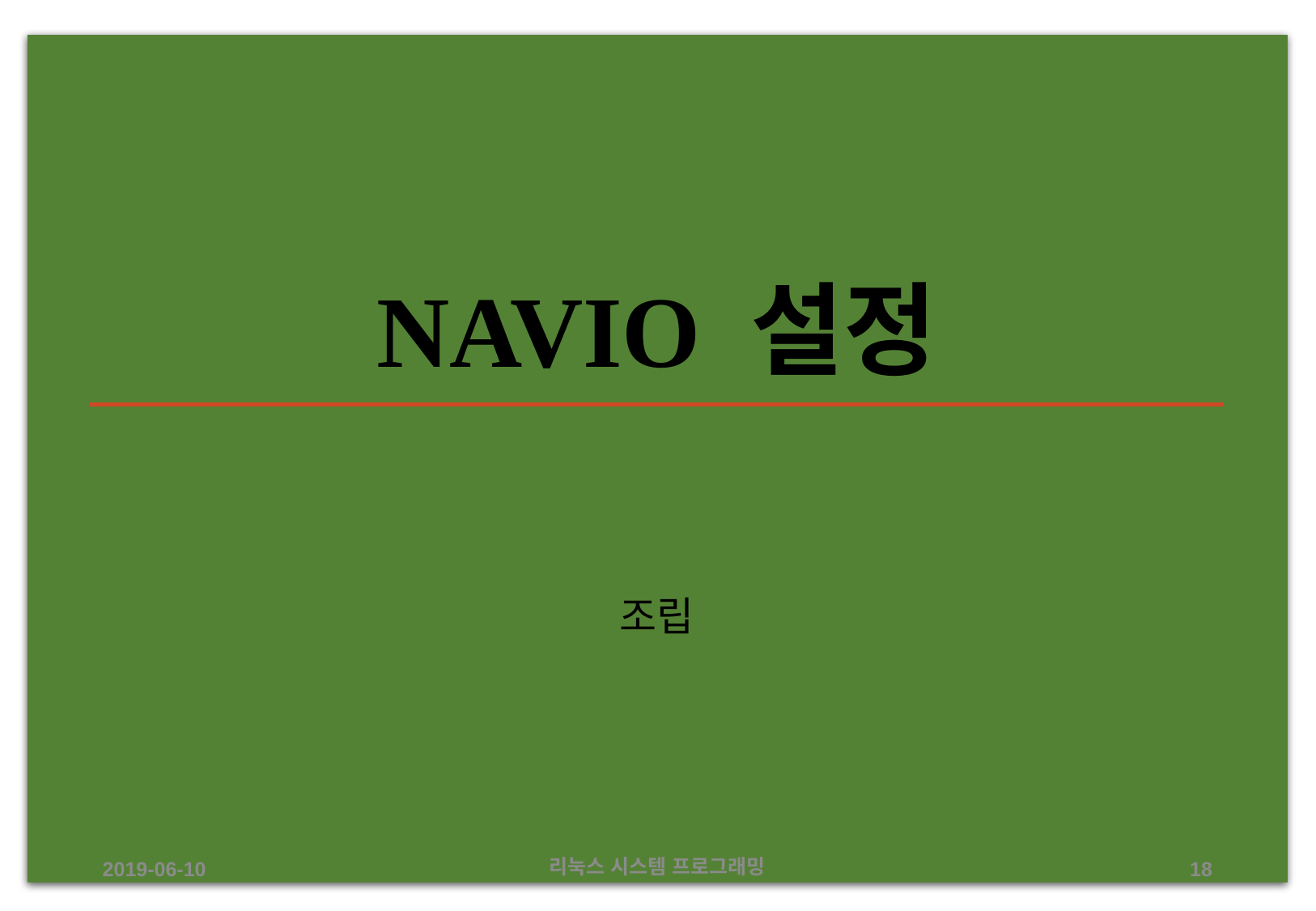

# NAVIO 설정
조립
2019-06-10
리눅스 시스템 프로그래밍
18